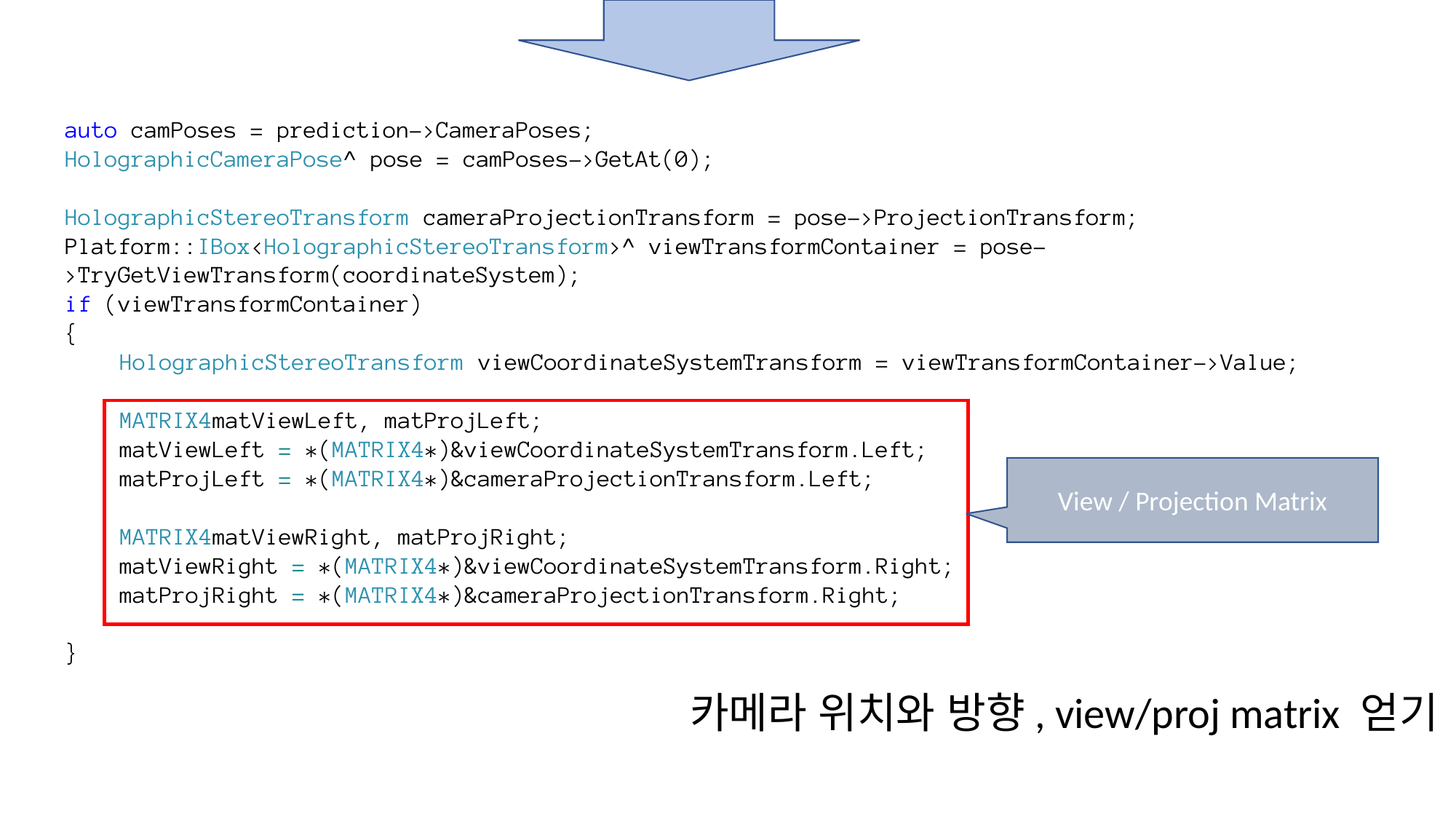

auto camPoses = prediction->CameraPoses;
HolographicCameraPose^ pose = camPoses->GetAt(0);

HolographicStereoTransform cameraProjectionTransform = pose->ProjectionTransform;
Platform::IBox<HolographicStereoTransform>^ viewTransformContainer = pose->TryGetViewTransform(coordinateSystem);
if (viewTransformContainer)
{
HolographicStereoTransform viewCoordinateSystemTransform = viewTransformContainer->Value;

MATRIX4matViewLeft, matProjLeft;
matViewLeft = *(MATRIX4*)&viewCoordinateSystemTransform.Left;
matProjLeft = *(MATRIX4*)&cameraProjectionTransform.Left;

MATRIX4matViewRight, matProjRight;
matViewRight = *(MATRIX4*)&viewCoordinateSystemTransform.Right;
matProjRight = *(MATRIX4*)&cameraProjectionTransform.Right;

}

View / Projection Matrix
# 카메라 위치와 방향, view/proj matrix 얻기